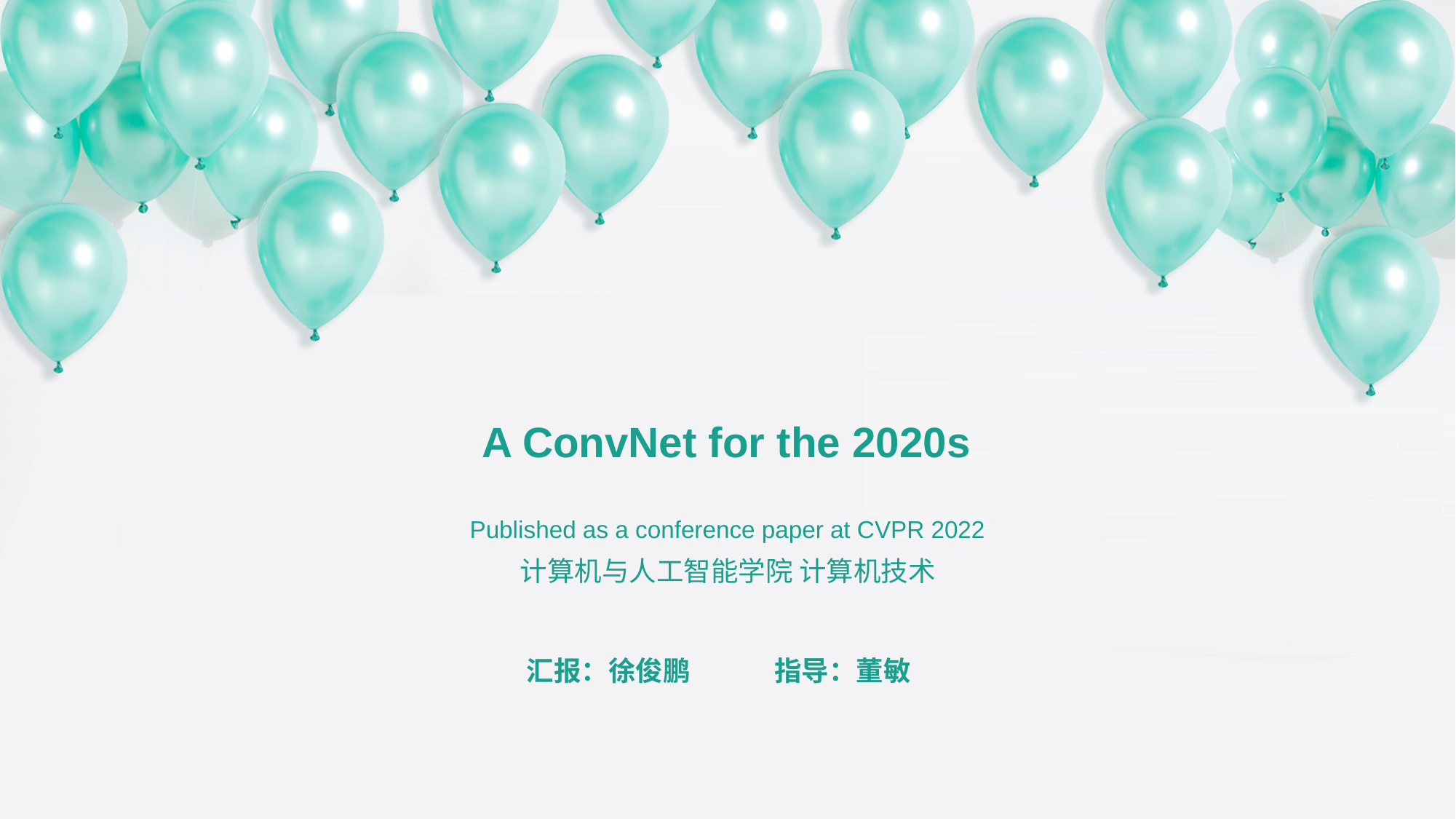

A ConvNet for the 2020s
Published as a conference paper at CVPR 2022
计算机与人工智能学院 计算机技术
汇报：徐俊鹏
指导：董敏